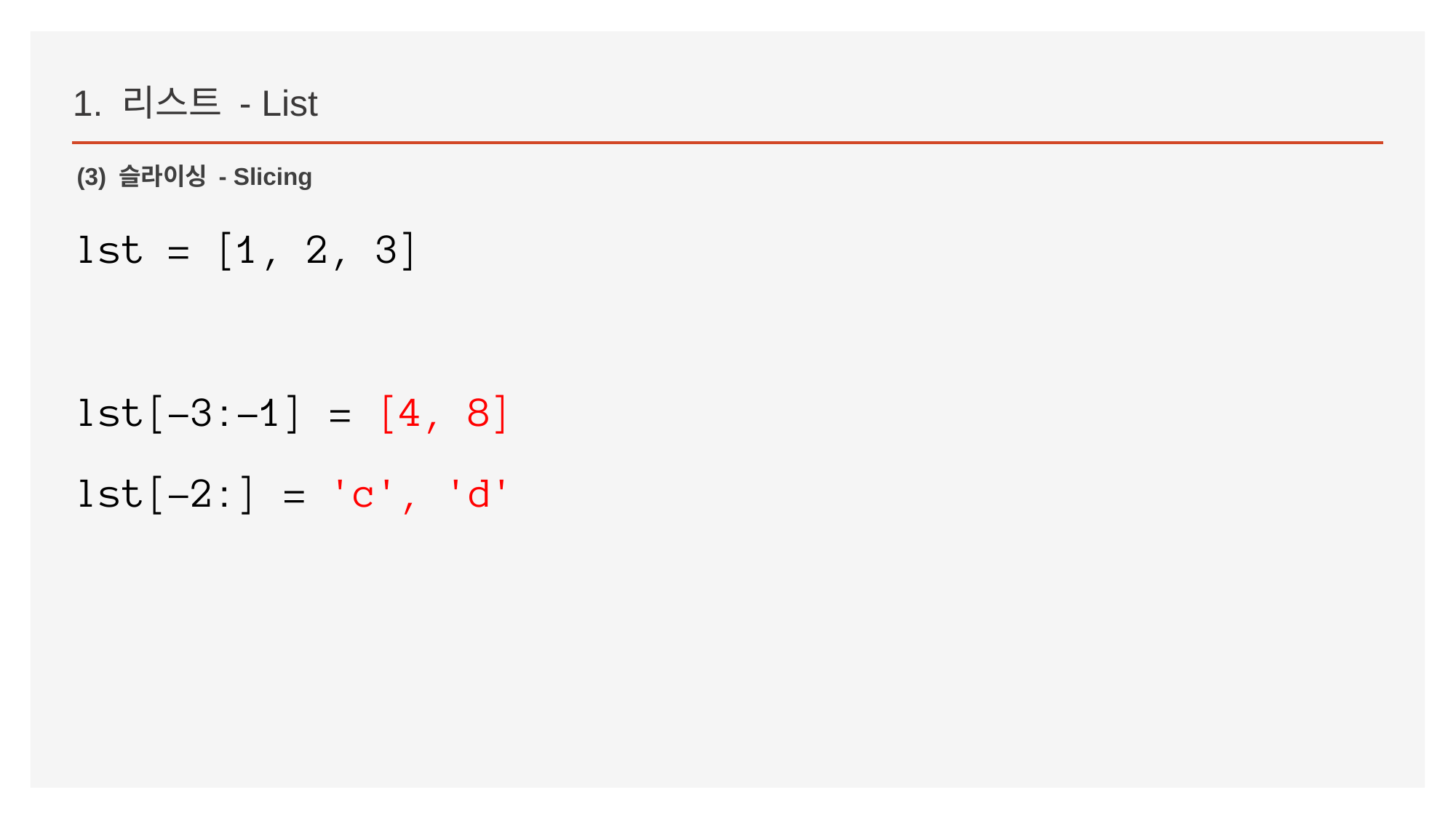

1. 리스트 - List
(3) 슬라이싱 - Slicing
lst = [1, 2, 3]

lst[-3:-1] = [4, 8]
lst[-2:] = 'c', 'd'